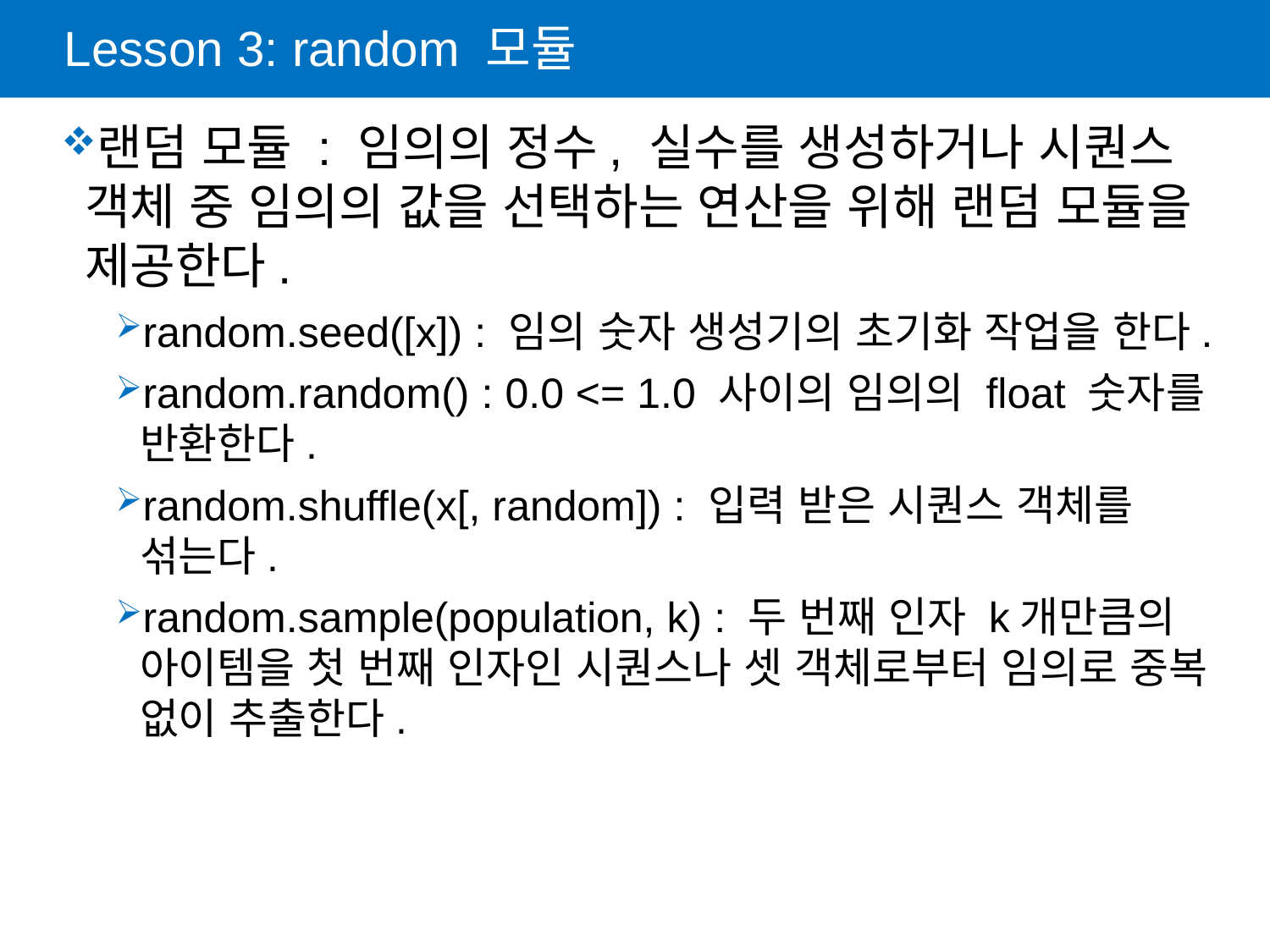

# Lesson 3: random 모듈
랜덤 모듈 : 임의의 정수, 실수를 생성하거나 시퀀스 객체 중 임의의 값을 선택하는 연산을 위해 랜덤 모듈을 제공한다.
random.seed([x]) : 임의 숫자 생성기의 초기화 작업을 한다.
random.random() : 0.0 <= 1.0 사이의 임의의 float 숫자를 반환한다.
random.shuffle(x[, random]) : 입력 받은 시퀀스 객체를 섞는다.
random.sample(population, k) : 두 번째 인자 k개만큼의 아이템을 첫 번째 인자인 시퀀스나 셋 객체로부터 임의로 중복 없이 추출한다.